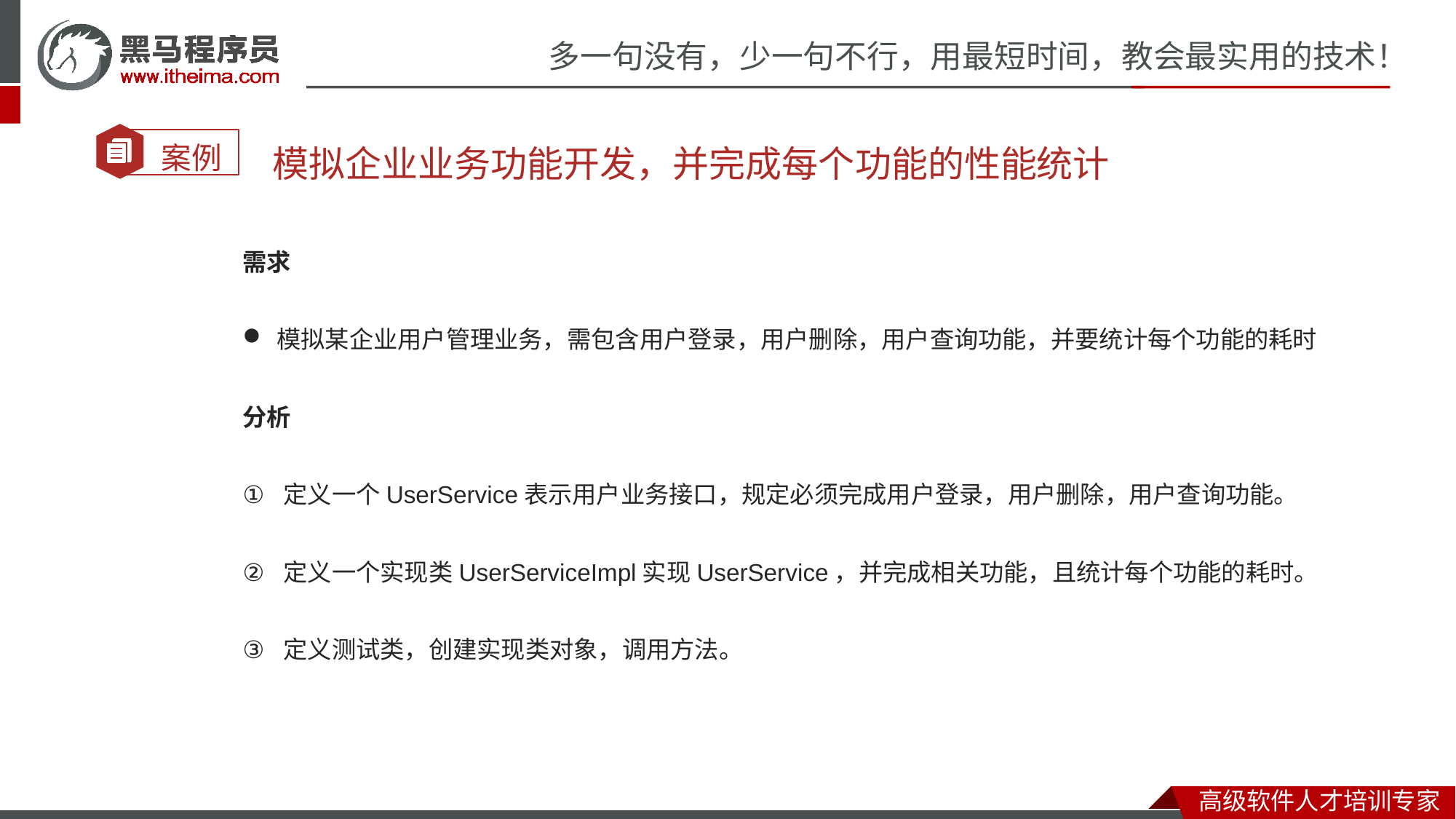

模拟企业业务功能开发，并完成每个功能的性能统计
需求
模拟某企业用户管理业务，需包含用户登录，用户删除，用户查询功能，并要统计每个功能的耗时
分析
定义一个UserService表示用户业务接口，规定必须完成用户登录，用户删除，用户查询功能。
定义一个实现类UserServiceImpl实现UserService，并完成相关功能，且统计每个功能的耗时。
定义测试类，创建实现类对象，调用方法。